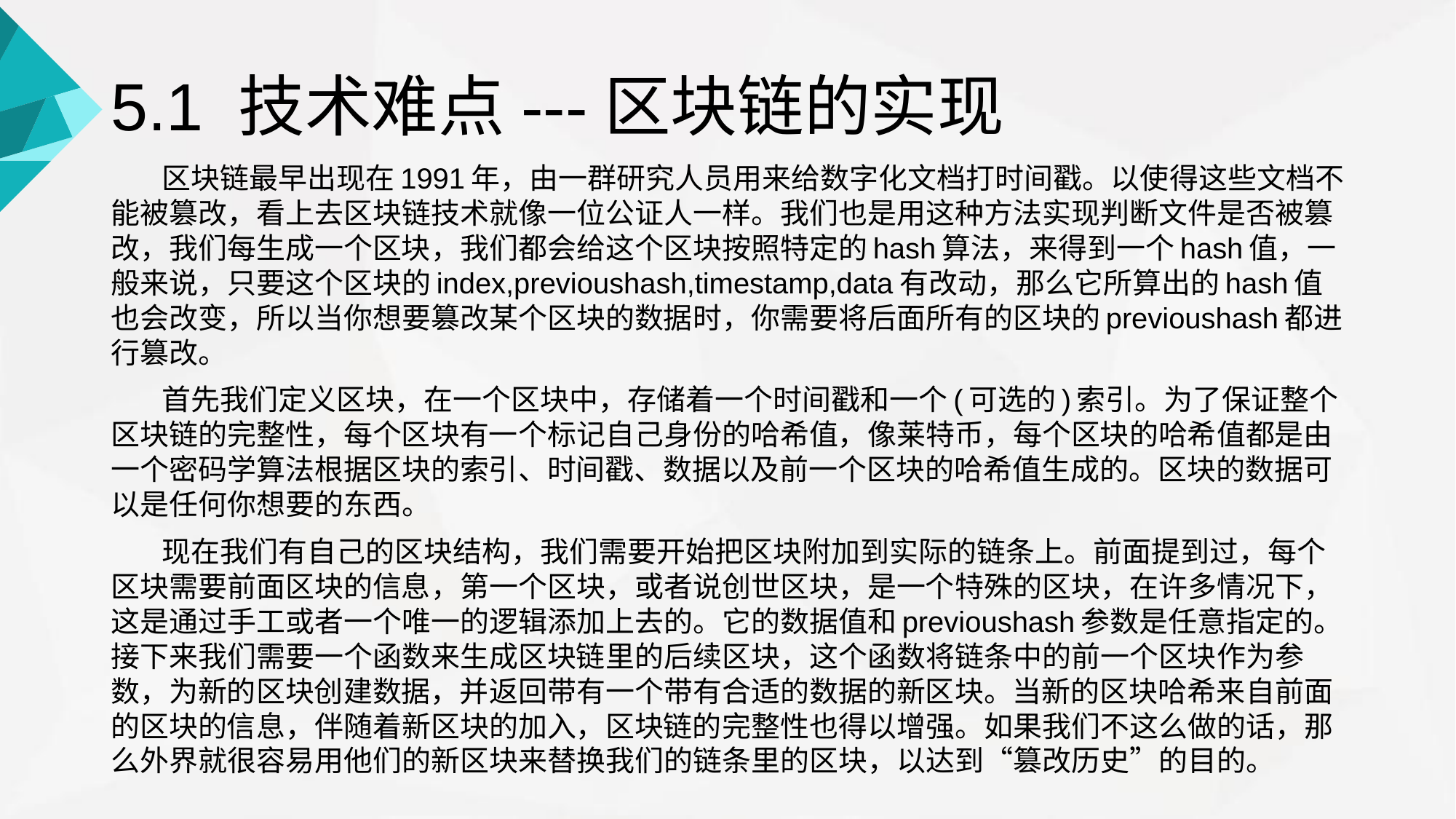

# 5.1 技术难点---区块链的实现
       区块链最早出现在1991年，由一群研究人员用来给数字化文档打时间戳。以使得这些文档不能被篡改，看上去区块链技术就像一位公证人一样。我们也是用这种方法实现判断文件是否被篡改，我们每生成一个区块，我们都会给这个区块按照特定的hash算法，来得到一个hash值，一般来说，只要这个区块的index,previoushash,timestamp,data有改动，那么它所算出的hash值也会改变，所以当你想要篡改某个区块的数据时，你需要将后面所有的区块的previoushash都进行篡改。
       首先我们定义区块，在一个区块中，存储着一个时间戳和一个(可选的)索引。为了保证整个区块链的完整性，每个区块有一个标记自己身份的哈希值，像莱特币，每个区块的哈希值都是由一个密码学算法根据区块的索引、时间戳、数据以及前一个区块的哈希值生成的。区块的数据可以是任何你想要的东西。
       现在我们有自己的区块结构，我们需要开始把区块附加到实际的链条上。前面提到过，每个区块需要前面区块的信息，第一个区块，或者说创世区块，是一个特殊的区块，在许多情况下，这是通过手工或者一个唯一的逻辑添加上去的。它的数据值和previoushash参数是任意指定的。接下来我们需要一个函数来生成区块链里的后续区块，这个函数将链条中的前一个区块作为参数，为新的区块创建数据，并返回带有一个带有合适的数据的新区块。当新的区块哈希来自前面的区块的信息，伴随着新区块的加入，区块链的完整性也得以增强。如果我们不这么做的话，那么外界就很容易用他们的新区块来替换我们的链条里的区块，以达到“篡改历史”的目的。